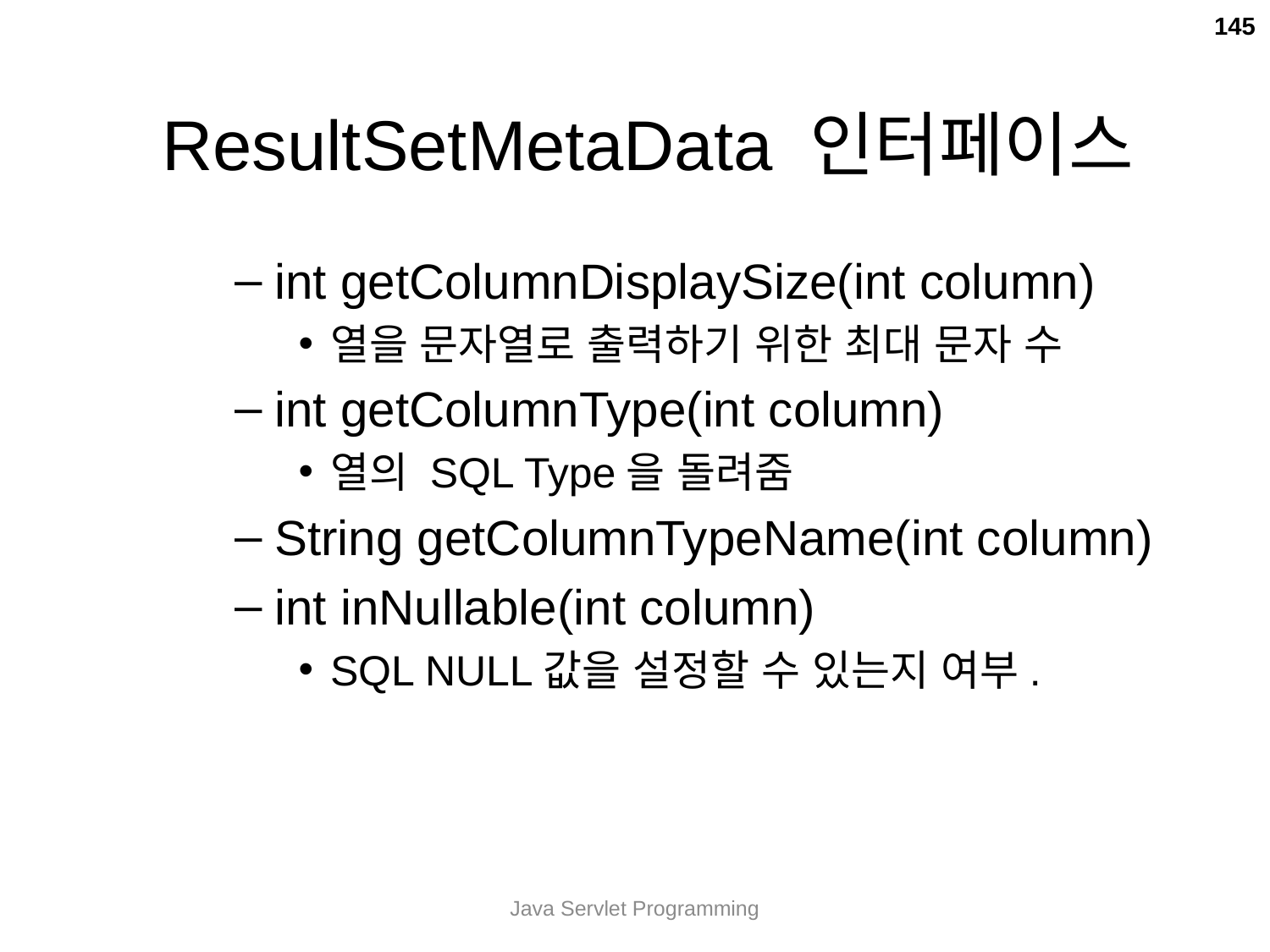

145
# ResultSetMetaData 인터페이스
int getColumnDisplaySize(int column)
열을 문자열로 출력하기 위한 최대 문자 수
int getColumnType(int column)
열의 SQL Type을 돌려줌
String getColumnTypeName(int column)
int inNullable(int column)
SQL NULL값을 설정할 수 있는지 여부.
Java Servlet Programming